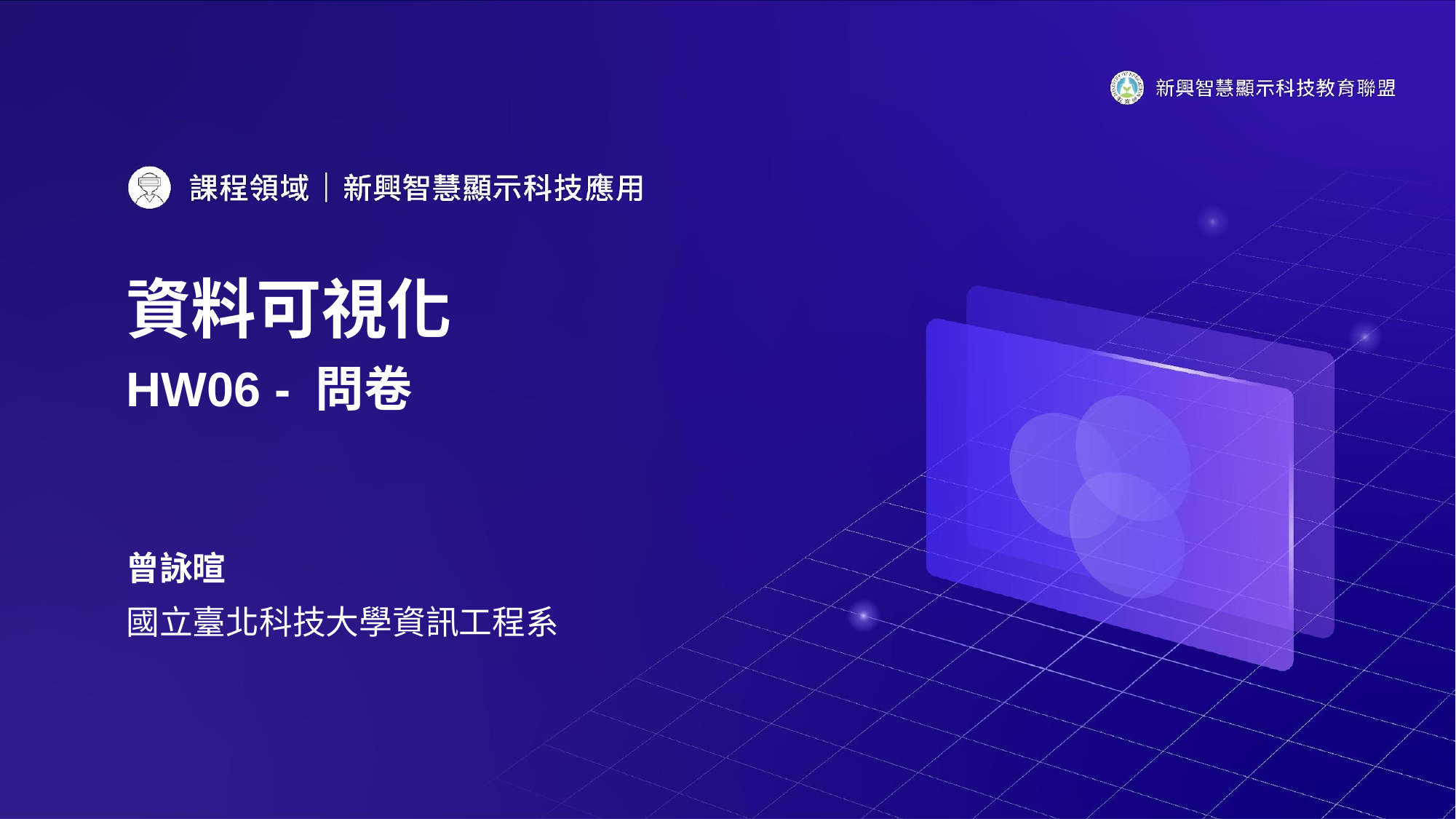

# 資料可視化
HW06 - 問卷
曾詠暄
國立臺北科技大學資訊工程系